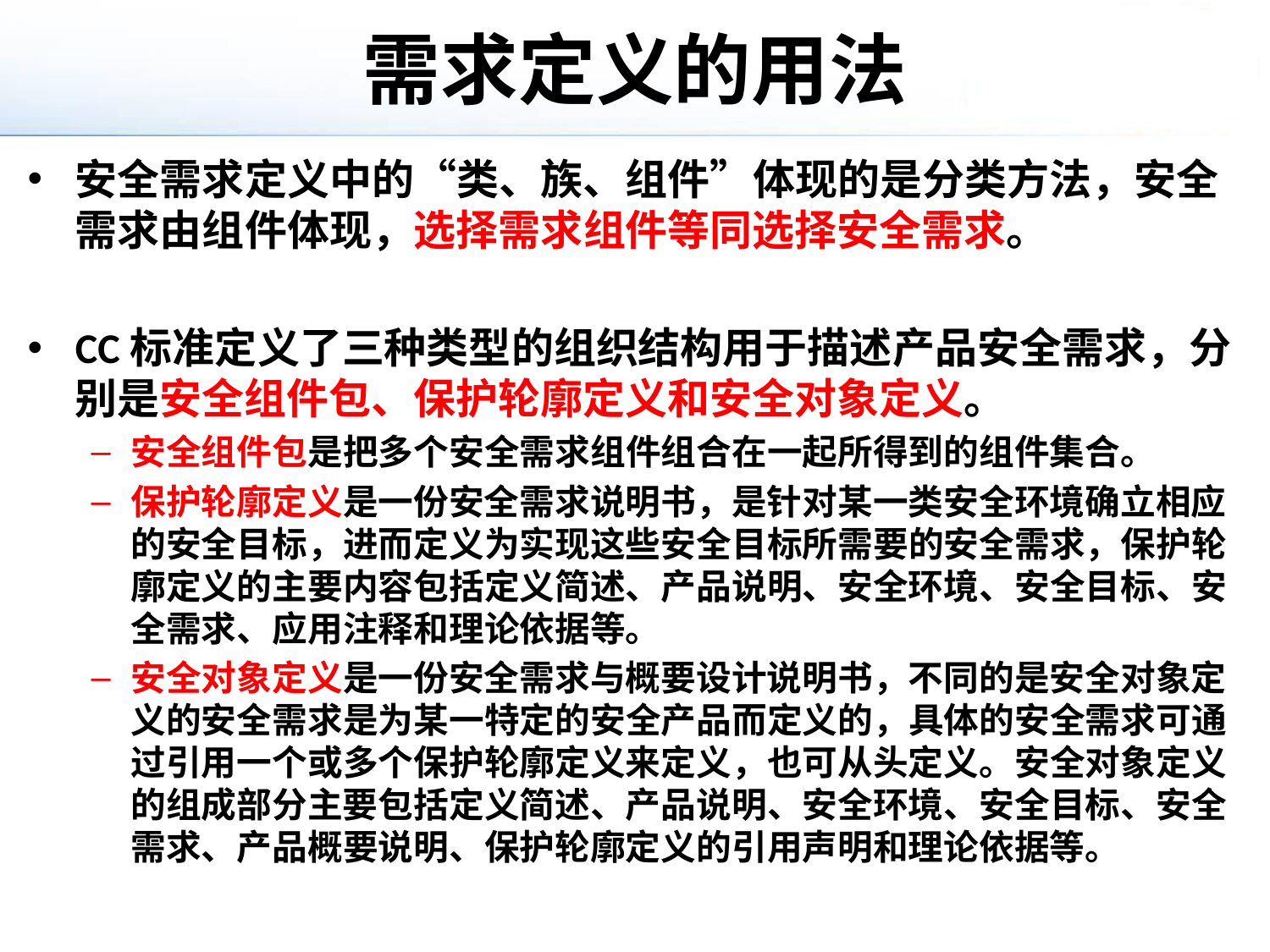

# 需求定义的用法
安全需求定义中的“类、族、组件”体现的是分类方法，安全需求由组件体现，选择需求组件等同选择安全需求。

CC标准定义了三种类型的组织结构用于描述产品安全需求，分别是安全组件包、保护轮廓定义和安全对象定义。
安全组件包是把多个安全需求组件组合在一起所得到的组件集合。
保护轮廓定义是一份安全需求说明书，是针对某一类安全环境确立相应的安全目标，进而定义为实现这些安全目标所需要的安全需求，保护轮廓定义的主要内容包括定义简述、产品说明、安全环境、安全目标、安全需求、应用注释和理论依据等。
安全对象定义是一份安全需求与概要设计说明书，不同的是安全对象定义的安全需求是为某一特定的安全产品而定义的，具体的安全需求可通过引用一个或多个保护轮廓定义来定义，也可从头定义。安全对象定义的组成部分主要包括定义简述、产品说明、安全环境、安全目标、安全需求、产品概要说明、保护轮廓定义的引用声明和理论依据等。